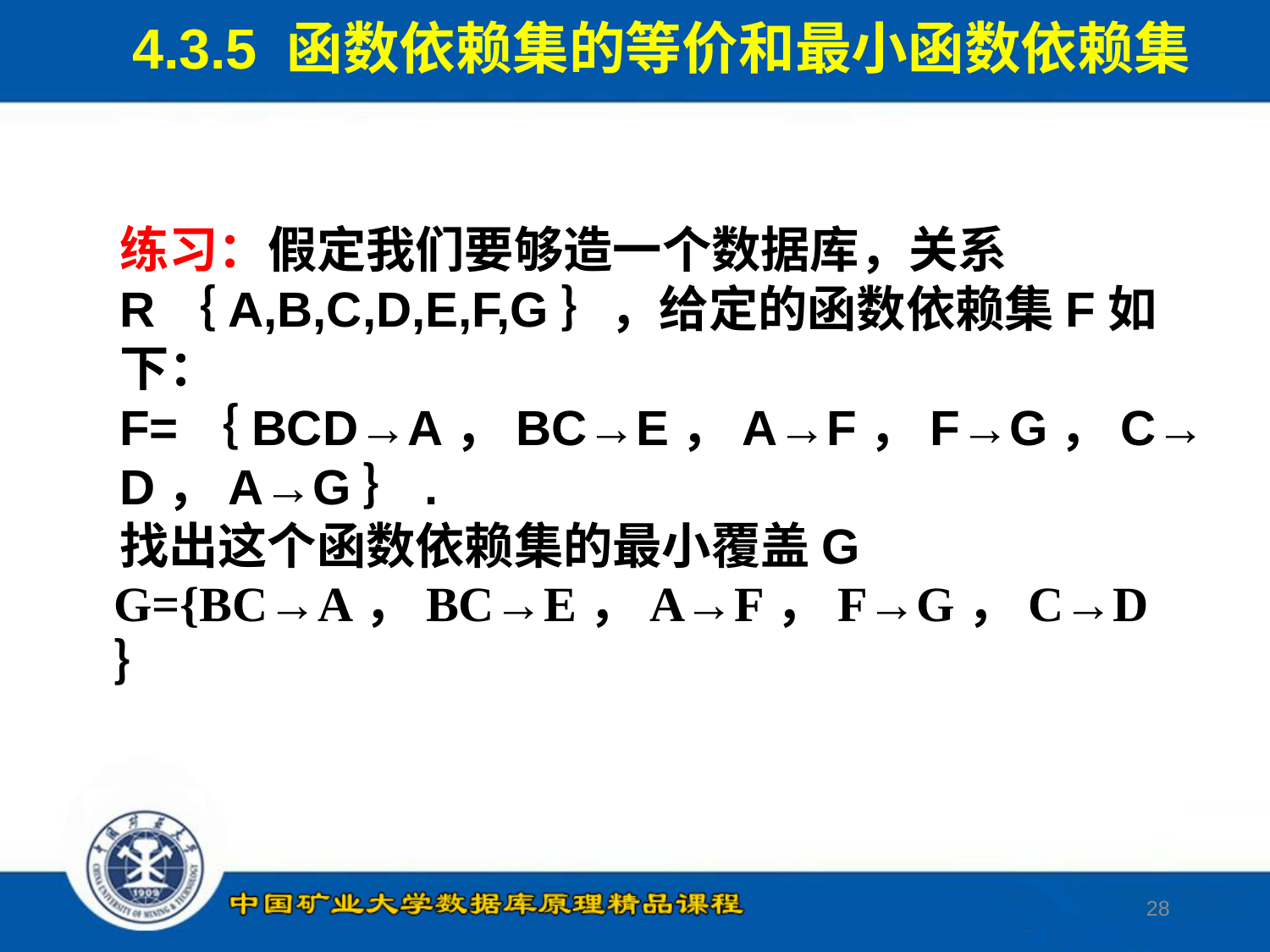

4.3.5 函数依赖集的等价和最小函数依赖集
练习：假定我们要够造一个数据库，关系R｛A,B,C,D,E,F,G｝，给定的函数依赖集F如下：
F=｛BCD→A，BC→E，A→F，F→G，C→D，A→G｝.
找出这个函数依赖集的最小覆盖G
G={BC→A，BC→E，A→F，F→G，C→D｝

28